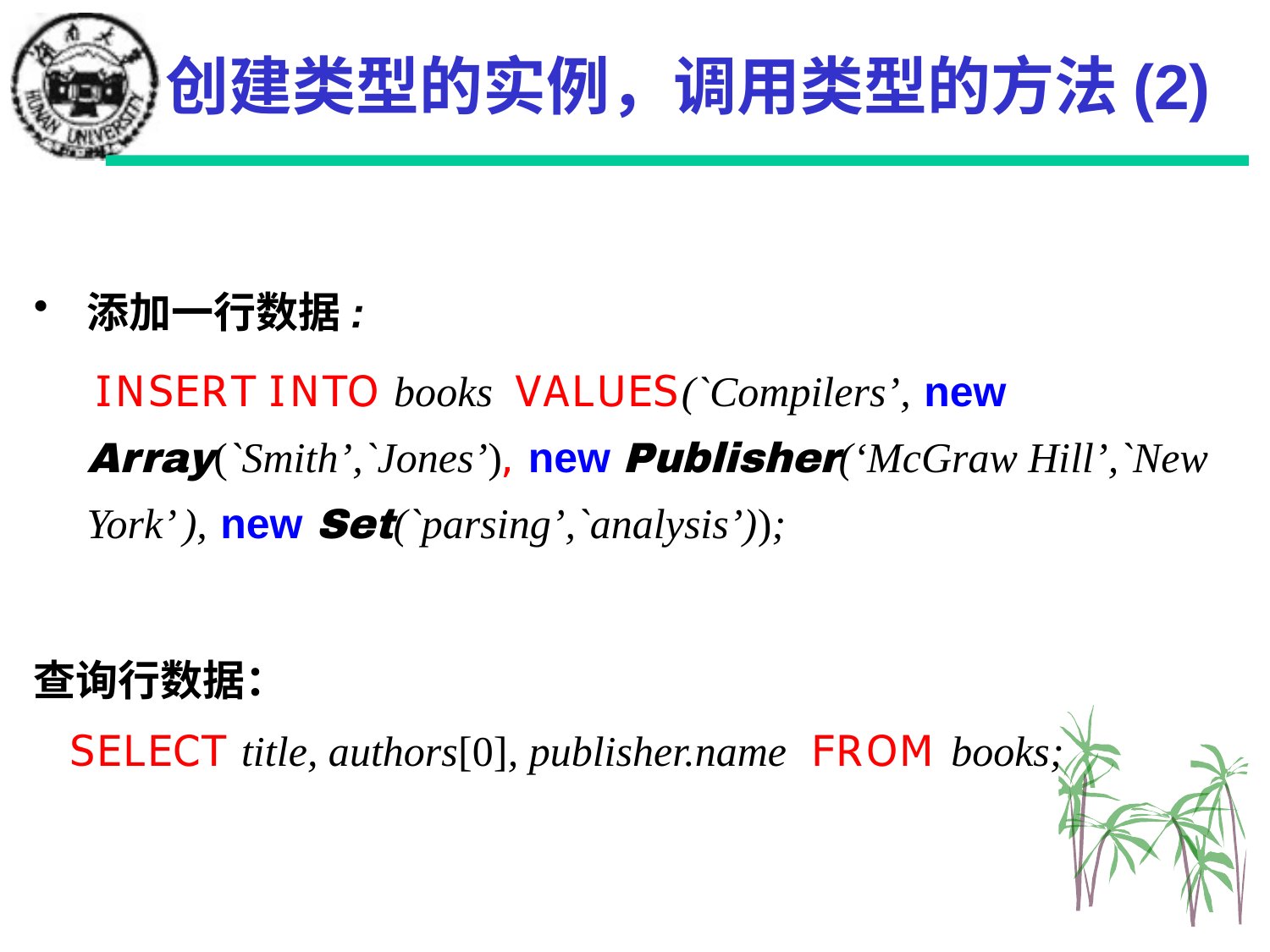

# 创建类型的实例，调用类型的方法(2)
添加一行数据:
     INSERT INTO books  VALUES(`Compilers’, new Array(`Smith’,`Jones’), new Publisher(‘McGraw Hill’,`New York’ ), new Set(`parsing’,`analysis’));

查询行数据：
   SELECT title, authors[0], publisher.name  FROM books;